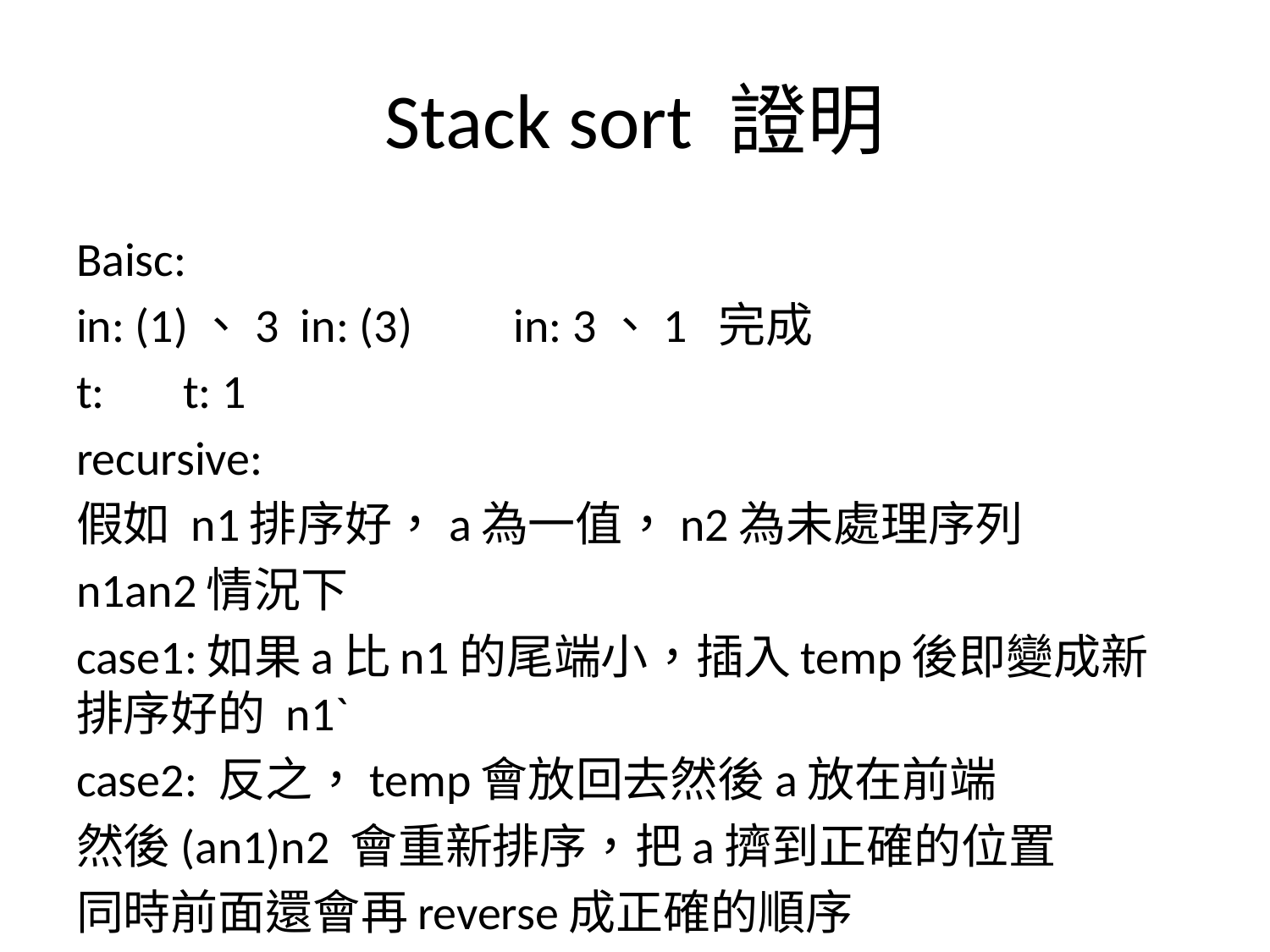

# Stack sort 證明
Baisc:
in: (1)、3	 in: (3)	 in: 3、1  完成
t: 		t: 1
recursive:
假如 n1排序好，a為一值，n2為未處理序列
n1an2情況下
case1:如果a比n1的尾端小，插入temp後即變成新排序好的 n1`
case2: 反之，temp會放回去然後a放在前端
然後(an1)n2 會重新排序，把a擠到正確的位置
同時前面還會再reverse成正確的順序